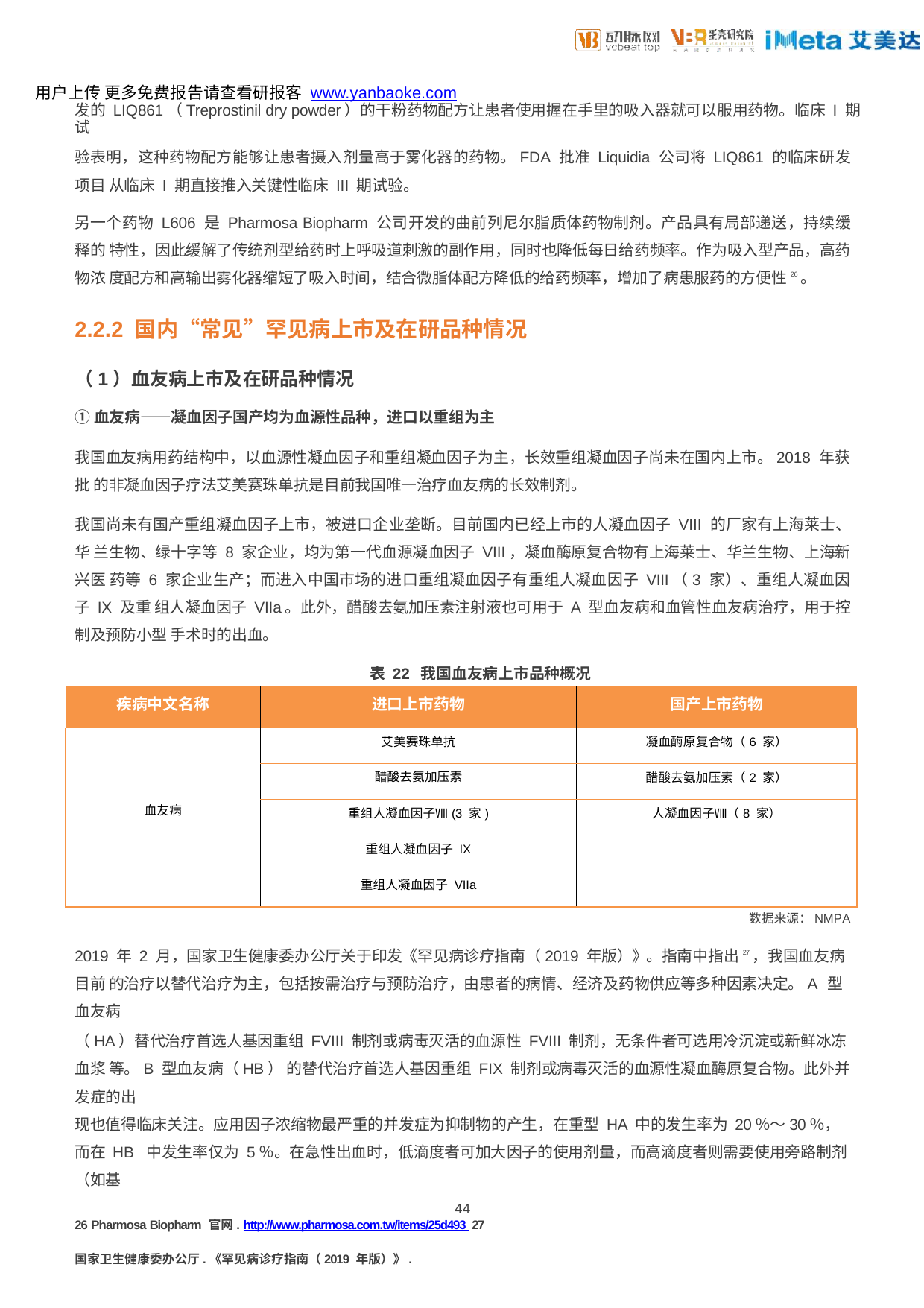

用户上传 更多免费报告请查看研报客 www.yanbaoke.com
发的 LIQ861（Treprostinil dry powder）的干粉药物配方让患者使用握在手里的吸入器就可以服用药物。临床 I 期试
验表明，这种药物配方能够让患者摄入剂量高于雾化器的药物。FDA 批准 Liquidia 公司将 LIQ861 的临床研发项目 从临床 I 期直接推入关键性临床 III 期试验。
另一个药物 L606 是 Pharmosa Biopharm 公司开发的曲前列尼尔脂质体药物制剂。产品具有局部递送，持续缓释的 特性，因此缓解了传统剂型给药时上呼吸道刺激的副作用，同时也降低每日给药频率。作为吸入型产品，高药物浓 度配方和高输出雾化器缩短了吸入时间，结合微脂体配方降低的给药频率，增加了病患服药的方便性26。

2.2.2 国内“常见”罕见病上市及在研品种情况
（1）血友病上市及在研品种情况
①血友病——凝血因子国产均为血源性品种，进口以重组为主
我国血友病用药结构中，以血源性凝血因子和重组凝血因子为主，长效重组凝血因子尚未在国内上市。2018 年获批 的非凝血因子疗法艾美赛珠单抗是目前我国唯一治疗血友病的长效制剂。
我国尚未有国产重组凝血因子上市，被进口企业垄断。目前国内已经上市的人凝血因子 VIII 的厂家有上海莱士、华 兰生物、绿十字等 8 家企业，均为第一代血源凝血因子 VIII，凝血酶原复合物有上海莱士、华兰生物、上海新兴医 药等 6 家企业生产；而进入中国市场的进口重组凝血因子有重组人凝血因子 VIII（3 家）、重组人凝血因子 IX 及重 组人凝血因子 VIIa。此外，醋酸去氨加压素注射液也可用于 A 型血友病和血管性血友病治疗，用于控制及预防小型 手术时的出血。

表 22 我国血友病上市品种概况
| 疾病中文名称 | 进口上市药物 | 国产上市药物 |
| --- | --- | --- |
| 血友病 | 艾美赛珠单抗 | 凝血酶原复合物（6 家） |
|  | 醋酸去氨加压素 | 醋酸去氨加压素（2 家） |
|  | 重组人凝血因子Ⅷ(3 家) | 人凝血因子Ⅷ（8 家） |
|  | 重组人凝血因子 IX |  |
|  | 重组人凝血因子 VIIa |  |
数据来源：NMPA
2019 年 2 月，国家卫生健康委办公厅关于印发《罕见病诊疗指南（2019 年版）》。指南中指出27，我国血友病目前 的治疗以替代治疗为主，包括按需治疗与预防治疗，由患者的病情、经济及药物供应等多种因素决定。A 型血友病
（HA）替代治疗首选人基因重组 FVIII 制剂或病毒灭活的血源性 FVIII 制剂，无条件者可选用冷沉淀或新鲜冰冻血浆 等。B 型血友病（HB） 的替代治疗首选人基因重组 FIX 制剂或病毒灭活的血源性凝血酶原复合物。此外并发症的出
现也值得临床关注。应用因子浓缩物最严重的并发症为抑制物的产生，在重型 HA 中的发生率为 20％～30％，而在 HB  中发生率仅为 5％。在急性出血时，低滴度者可加大因子的使用剂量，而高滴度者则需要使用旁路制剂（如基
26 Pharmosa Biopharm 官网. http://www.pharmosa.com.tw/items/25d493  27 国家卫生健康委办公厅.《罕见病诊疗指南（2019 年版）》.

44